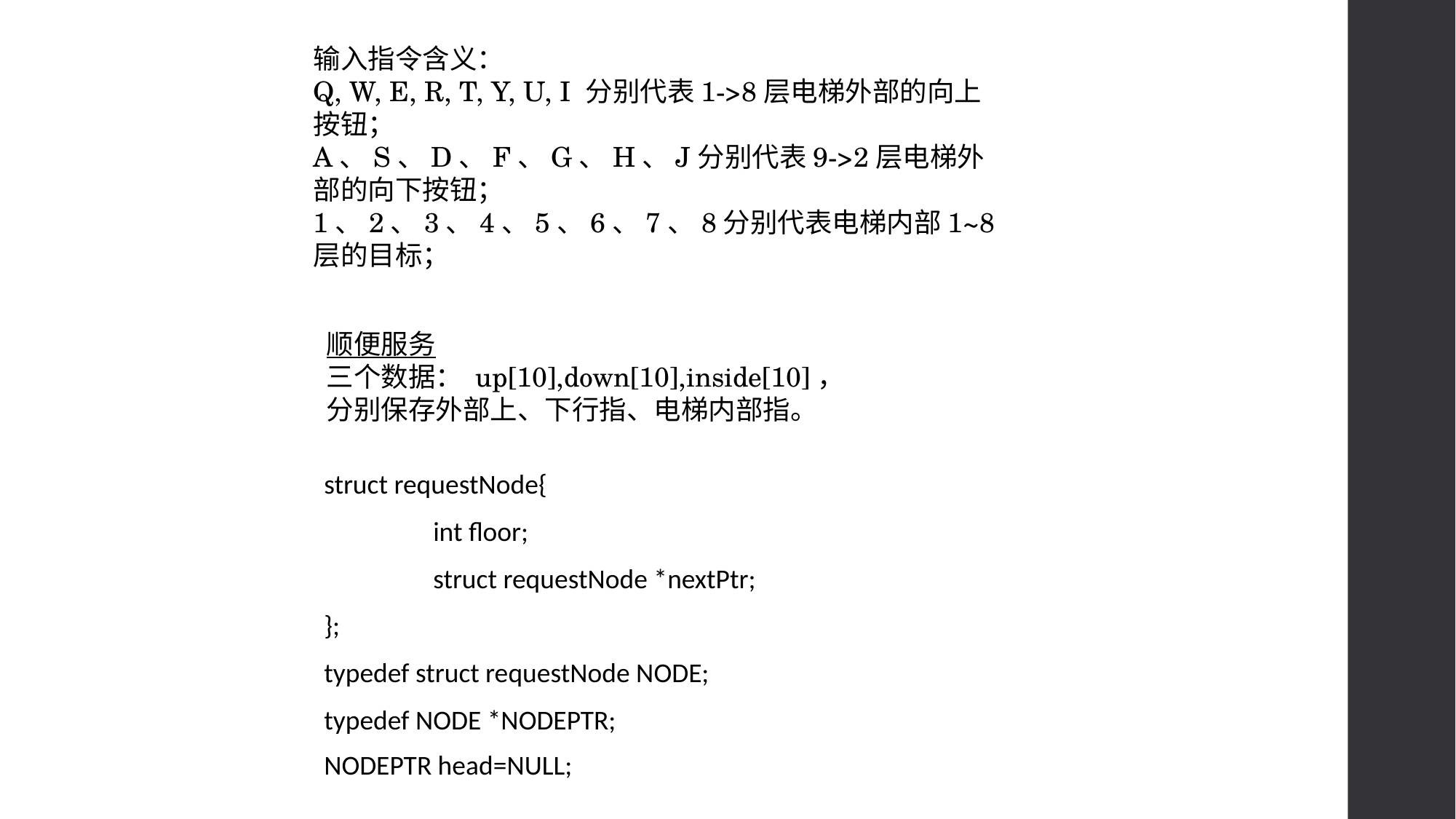

输入指令含义：
Q, W, E, R, T, Y, U, I 分别代表1->8层电梯外部的向上按钮；
A、S、D、F、G、H、J分别代表9->2层电梯外部的向下按钮；
1、2、3、4、5、6、7、8分别代表电梯内部1~8层的目标；
顺便服务
三个数据： up[10],down[10],inside[10]，
分别保存外部上、下行指、电梯内部指。
struct requestNode{
	int floor;
	struct requestNode *nextPtr;
};
typedef struct requestNode NODE;
typedef NODE *NODEPTR;
NODEPTR head=NULL;